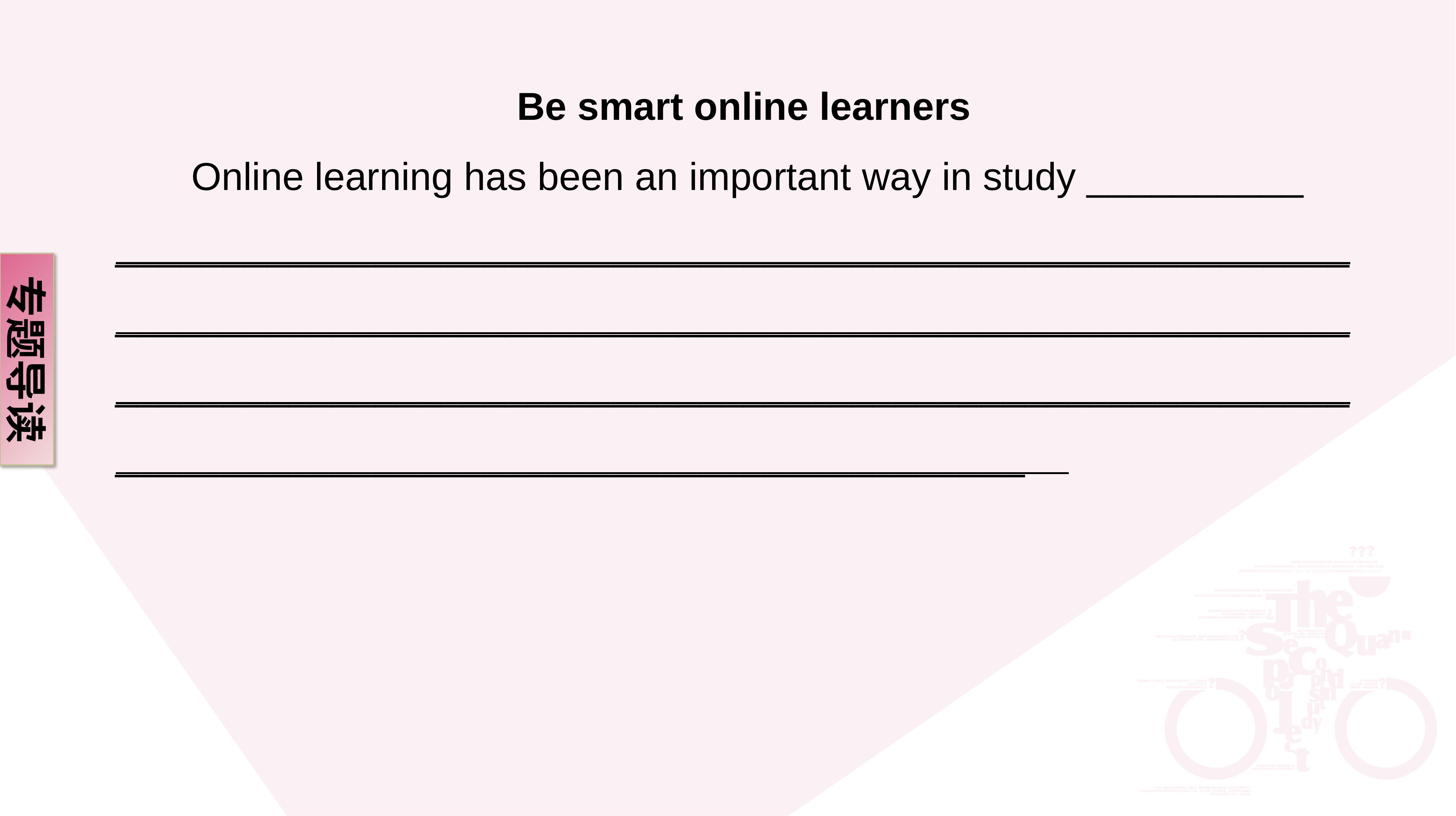

Be smart online learners
       Online learning has been an important way in study __________
_____________________________________________________________________________________________________________________________________________________________________________________________________________________
专题导读